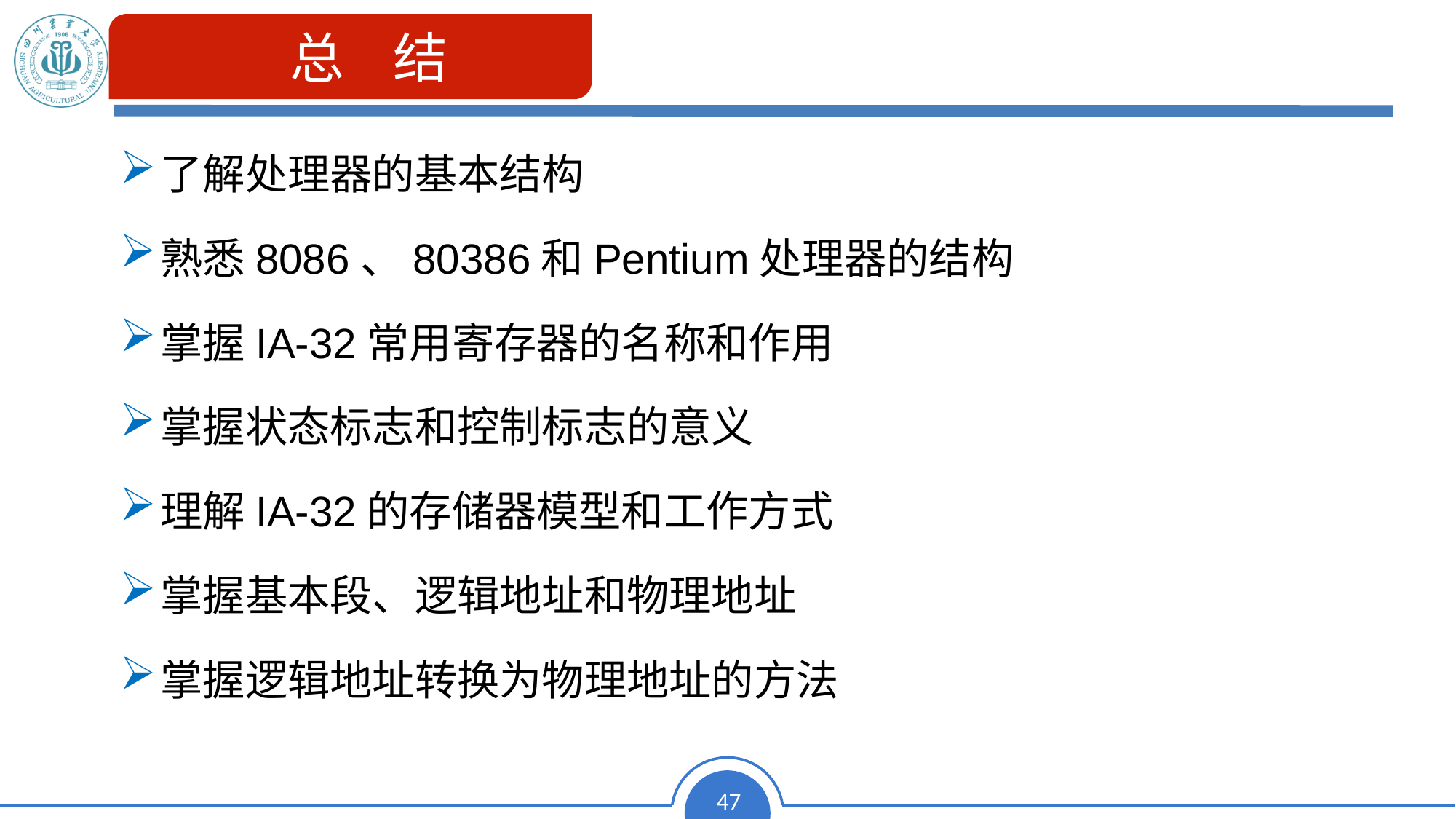

总    结
了解处理器的基本结构
熟悉8086、80386和Pentium处理器的结构
掌握IA-32常用寄存器的名称和作用
掌握状态标志和控制标志的意义
理解IA-32的存储器模型和工作方式
掌握基本段、逻辑地址和物理地址
掌握逻辑地址转换为物理地址的方法